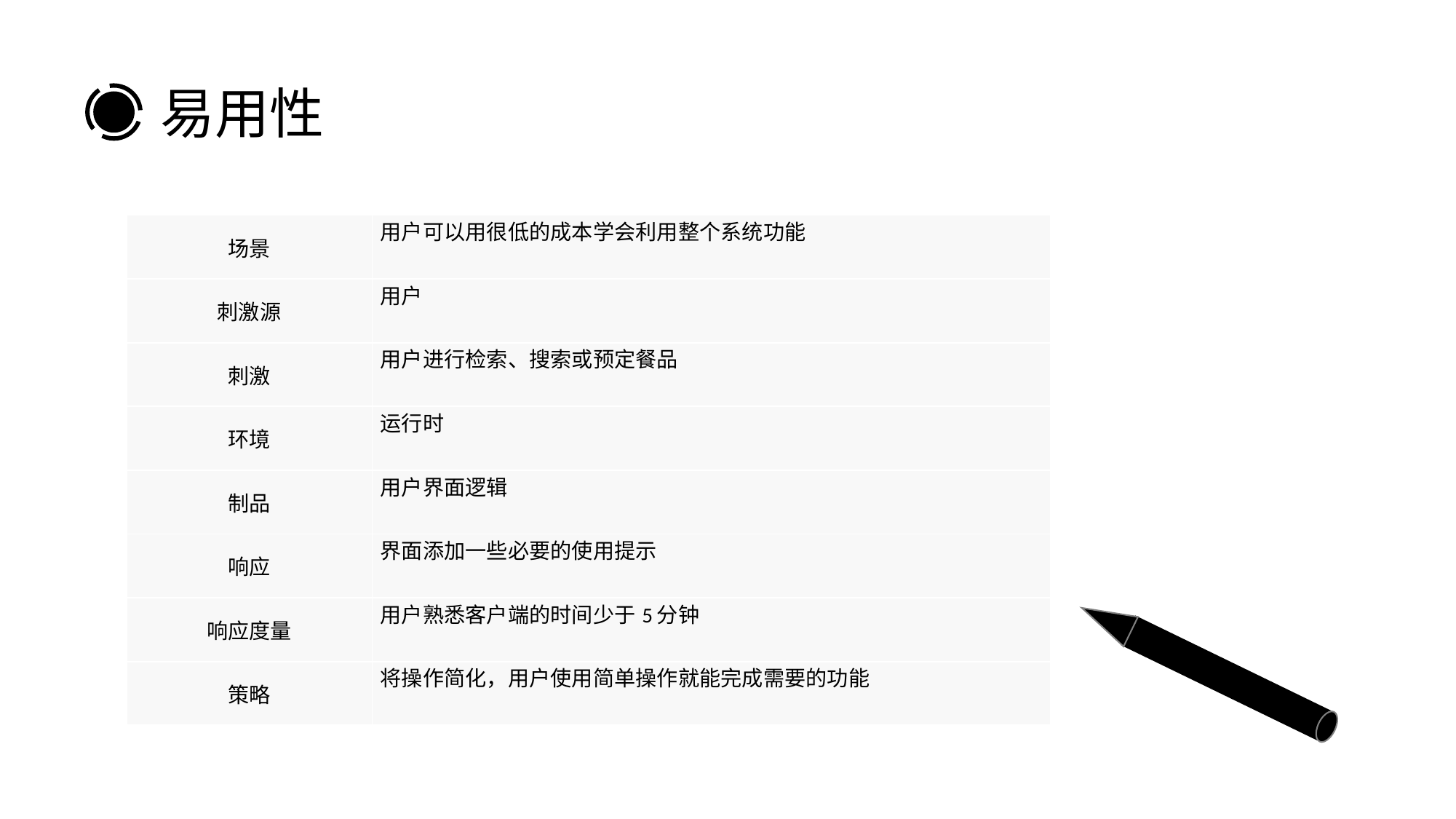

易用性

| 场景 | 用户可以用很低的成本学会利用整个系统功能 |
| --- | --- |
| 刺激源 | 用户 |
| 刺激 | 用户进行检索、搜索或预定餐品 |
| 环境 | 运行时 |
| 制品 | 用户界面逻辑 |
| 响应 | 界面添加一些必要的使用提示 |
| 响应度量 | 用户熟悉客户端的时间少于5分钟 |
| 策略 | 将操作简化，用户使用简单操作就能完成需要的功能 |